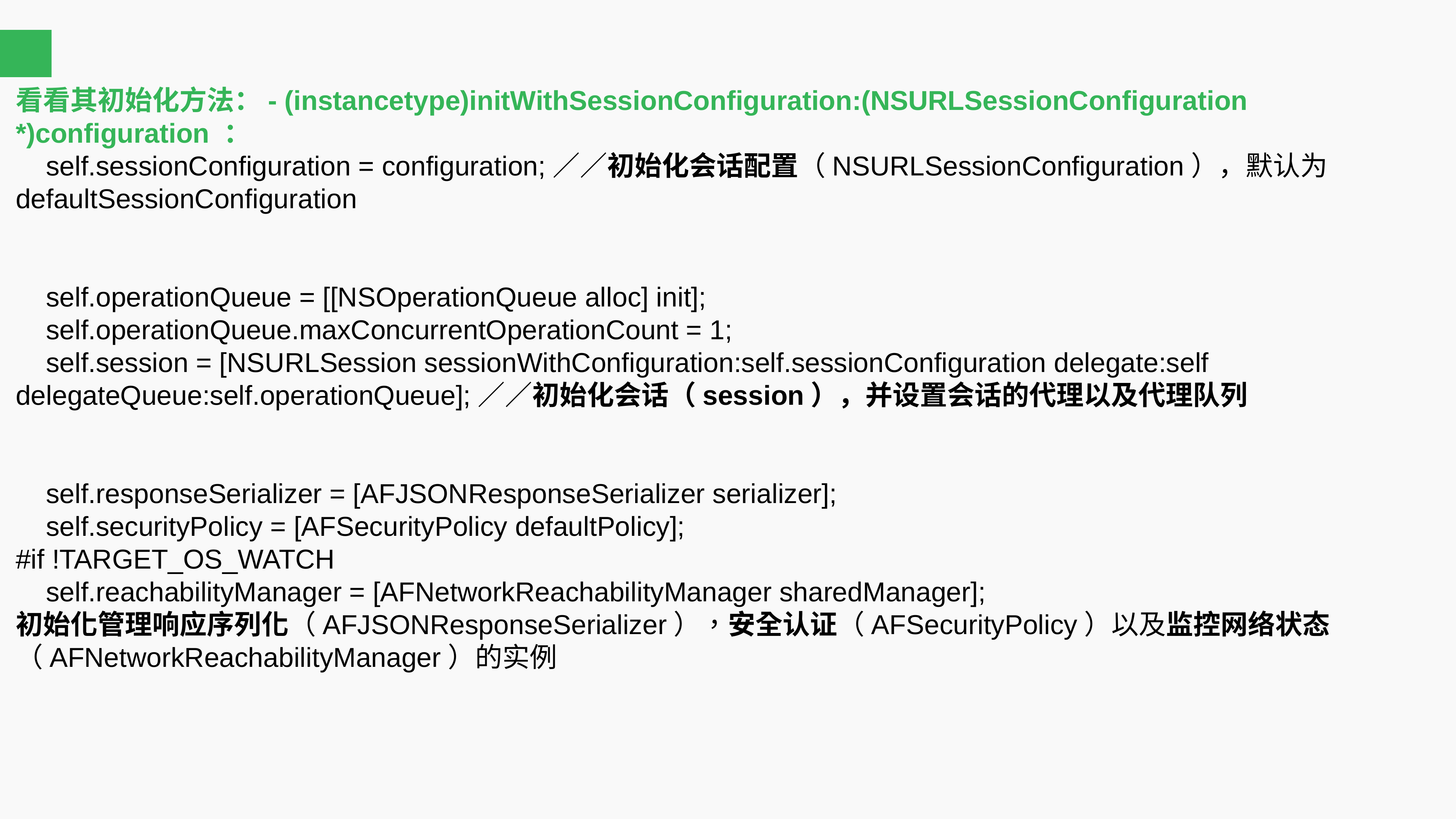

看看其初始化方法：- (instancetype)initWithSessionConfiguration:(NSURLSessionConfiguration *)configuration ：
    self.sessionConfiguration = configuration;／／初始化会话配置（NSURLSessionConfiguration），默认为 defaultSessionConfiguration

    self.operationQueue = [[NSOperationQueue alloc] init];
    self.operationQueue.maxConcurrentOperationCount = 1;
    self.session = [NSURLSession sessionWithConfiguration:self.sessionConfiguration delegate:self delegateQueue:self.operationQueue];／／初始化会话（session），并设置会话的代理以及代理队列

    self.responseSerializer = [AFJSONResponseSerializer serializer];
    self.securityPolicy = [AFSecurityPolicy defaultPolicy];
#if !TARGET_OS_WATCH
    self.reachabilityManager = [AFNetworkReachabilityManager sharedManager];
初始化管理响应序列化（AFJSONResponseSerializer），安全认证（AFSecurityPolicy）以及监控网络状态（AFNetworkReachabilityManager）的实例